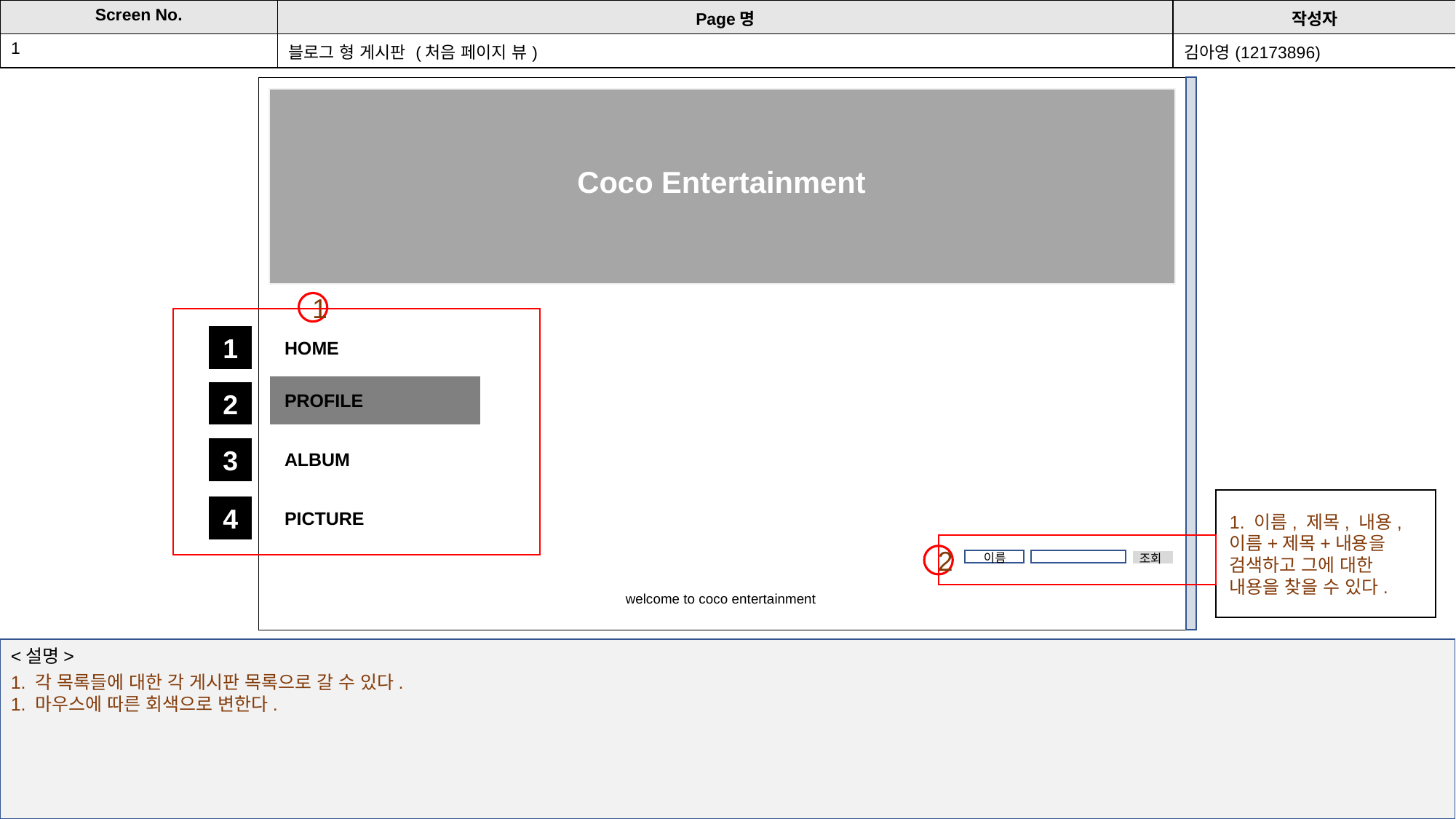

| Screen No. | Page명 | 작성자 |
| --- | --- | --- |
| 1 | 블로그 형 게시판 (처음 페이지 뷰) | 김아영(12173896) |

Coco Entertainment
1

1
HOME

2
PROFILE
글에 넣은 그림이나 빈 공백
3
ALBUM

4
PICTURE
1. 이름, 제목, 내용, 이름+제목+내용을 검색하고 그에 대한 내용을 찾을 수 있다.

이름
2
조회

welcome to coco entertainment

<설명>
1. 각 목록들에 대한 각 게시판 목록으로 갈 수 있다.
1. 마우스에 따른 회색으로 변한다.